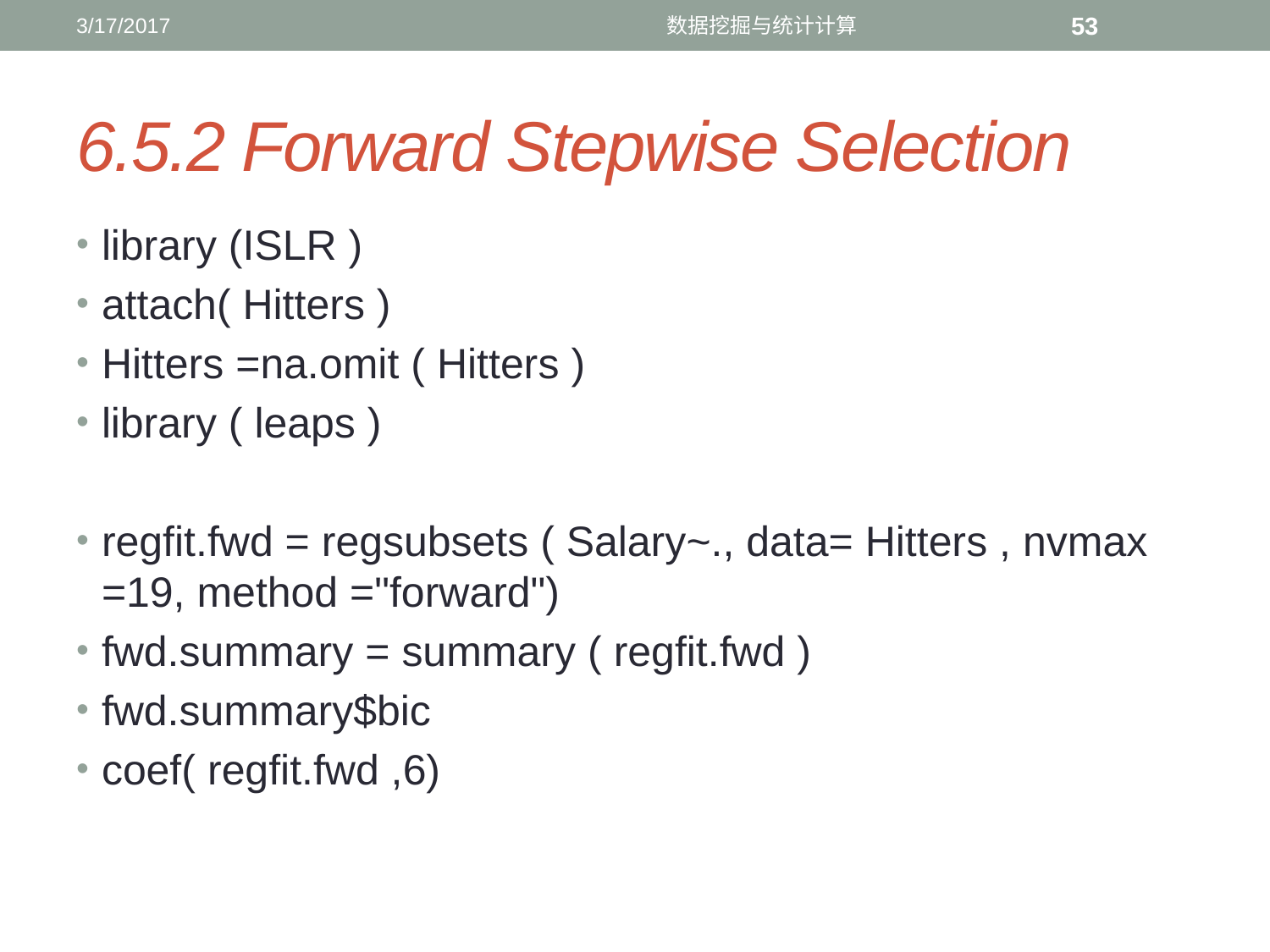

3/17/2017
数据挖掘与统计计算
53
# 6.5.2 Forward Stepwise Selection
library (ISLR )
attach( Hitters )
Hitters =na.omit ( Hitters )
library ( leaps )

regfit.fwd = regsubsets ( Salary~., data= Hitters , nvmax =19, method ="forward")
fwd.summary = summary ( regfit.fwd )
fwd.summary$bic
coef( regfit.fwd ,6)